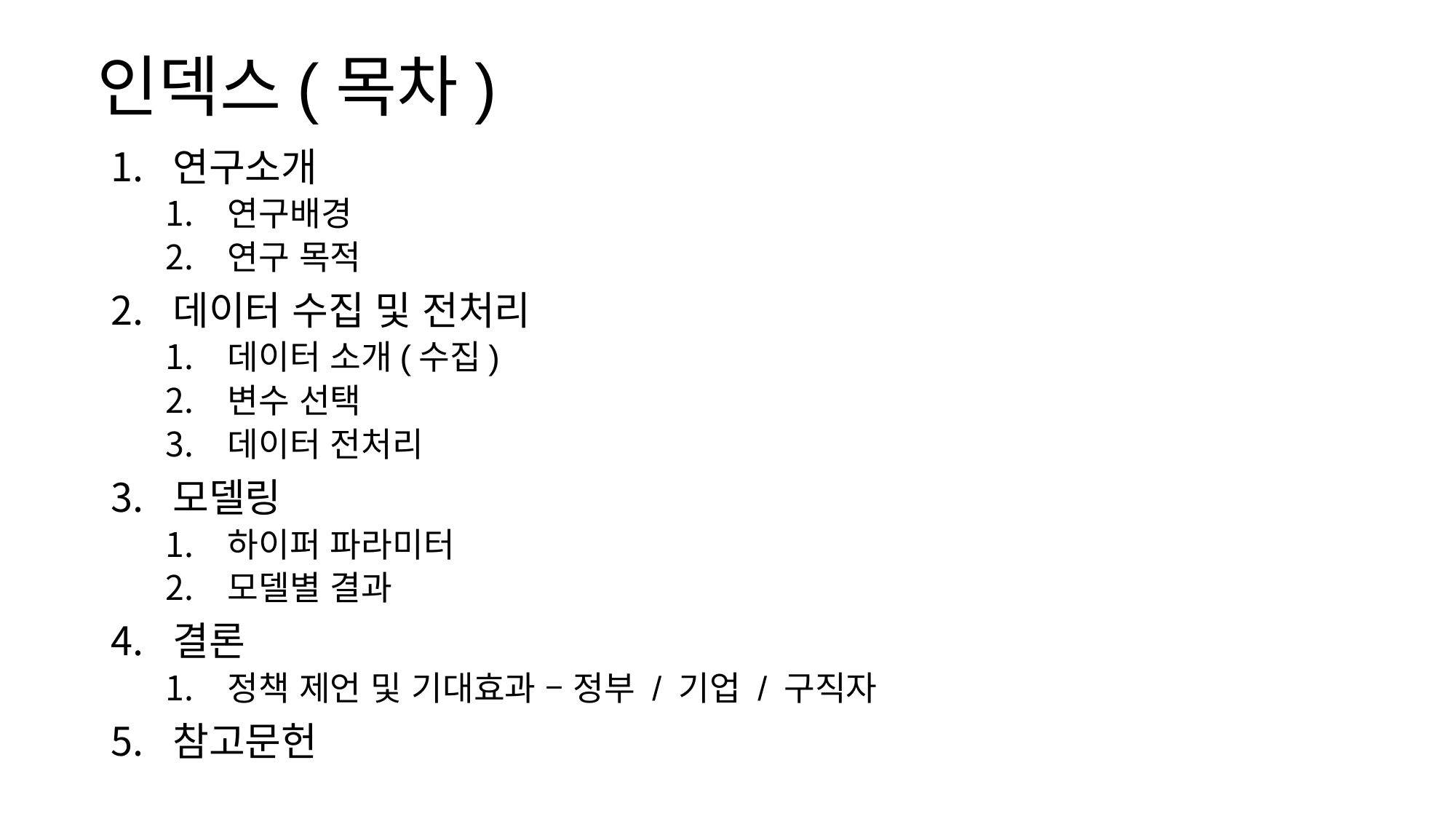

# 인덱스(목차)
연구소개
연구배경
연구 목적
데이터 수집 및 전처리
데이터 소개(수집)
변수 선택
데이터 전처리
모델링
하이퍼 파라미터
모델별 결과
결론
정책 제언 및 기대효과 – 정부 / 기업 / 구직자
참고문헌